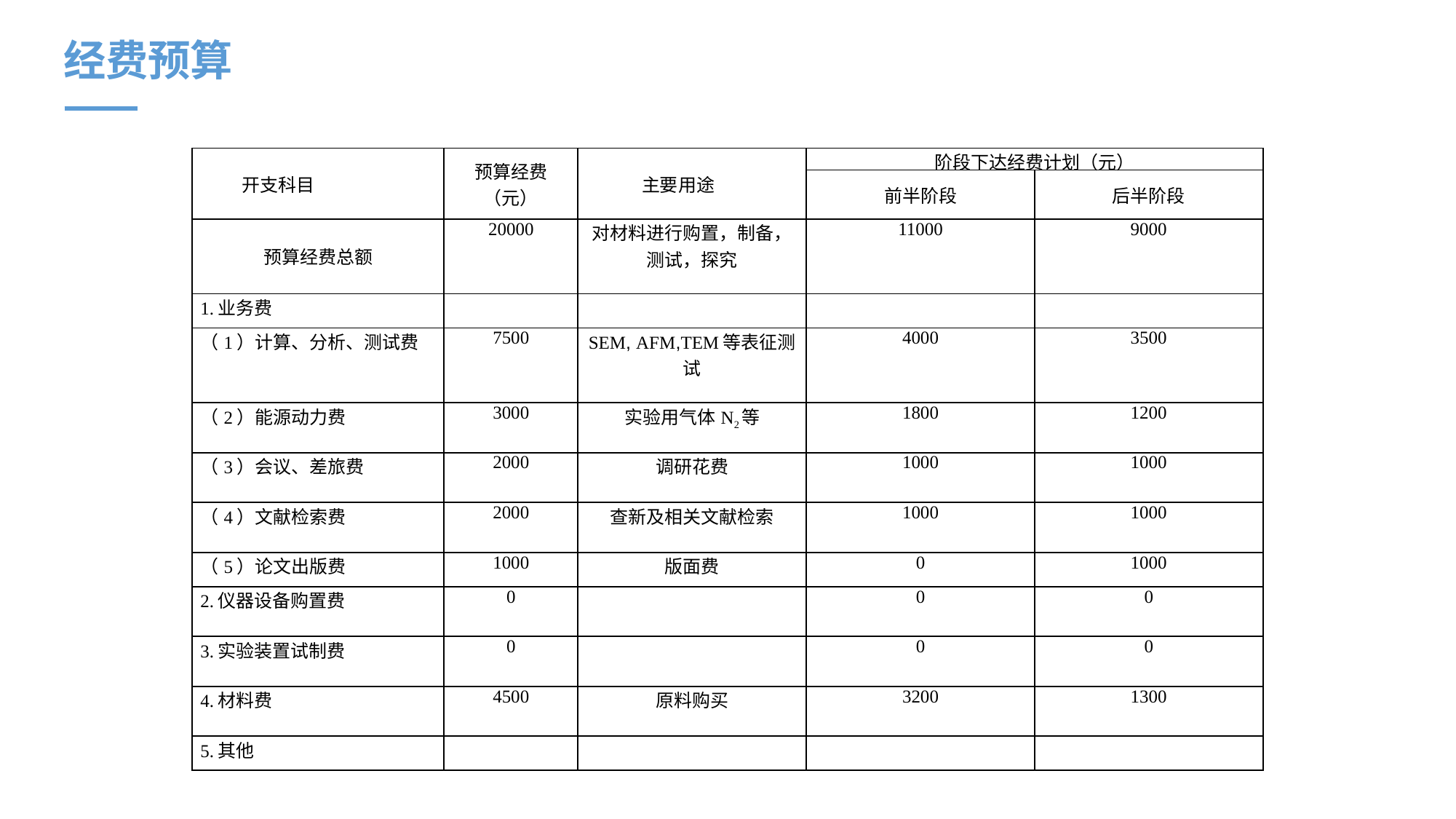

经费预算
| 开支科目 | 预算经费 （元） | 主要用途 | 阶段下达经费计划（元） |  |
| --- | --- | --- | --- | --- |
|  |  |  | 前半阶段 | 后半阶段 |
| 预算经费总额 | 20000 | 对材料进行购置，制备，测试，探究 | 11000 | 9000 |
| 1.业务费 |  |  |  |  |
| （1）计算、分析、测试费 | 7500 | SEM, AFM,TEM等表征测试 | 4000 | 3500 |
| （2）能源动力费 | 3000 | 实验用气体N2等 | 1800 | 1200 |
| （3）会议、差旅费 | 2000 | 调研花费 | 1000 | 1000 |
| （4）文献检索费 | 2000 | 查新及相关文献检索 | 1000 | 1000 |
| （5）论文出版费 | 1000 | 版面费 | 0 | 1000 |
| 2.仪器设备购置费 | 0 |  | 0 | 0 |
| 3.实验装置试制费 | 0 |  | 0 | 0 |
| 4.材料费 | 4500 | 原料购买 | 3200 | 1300 |
| 5.其他 |  |  |  |  |